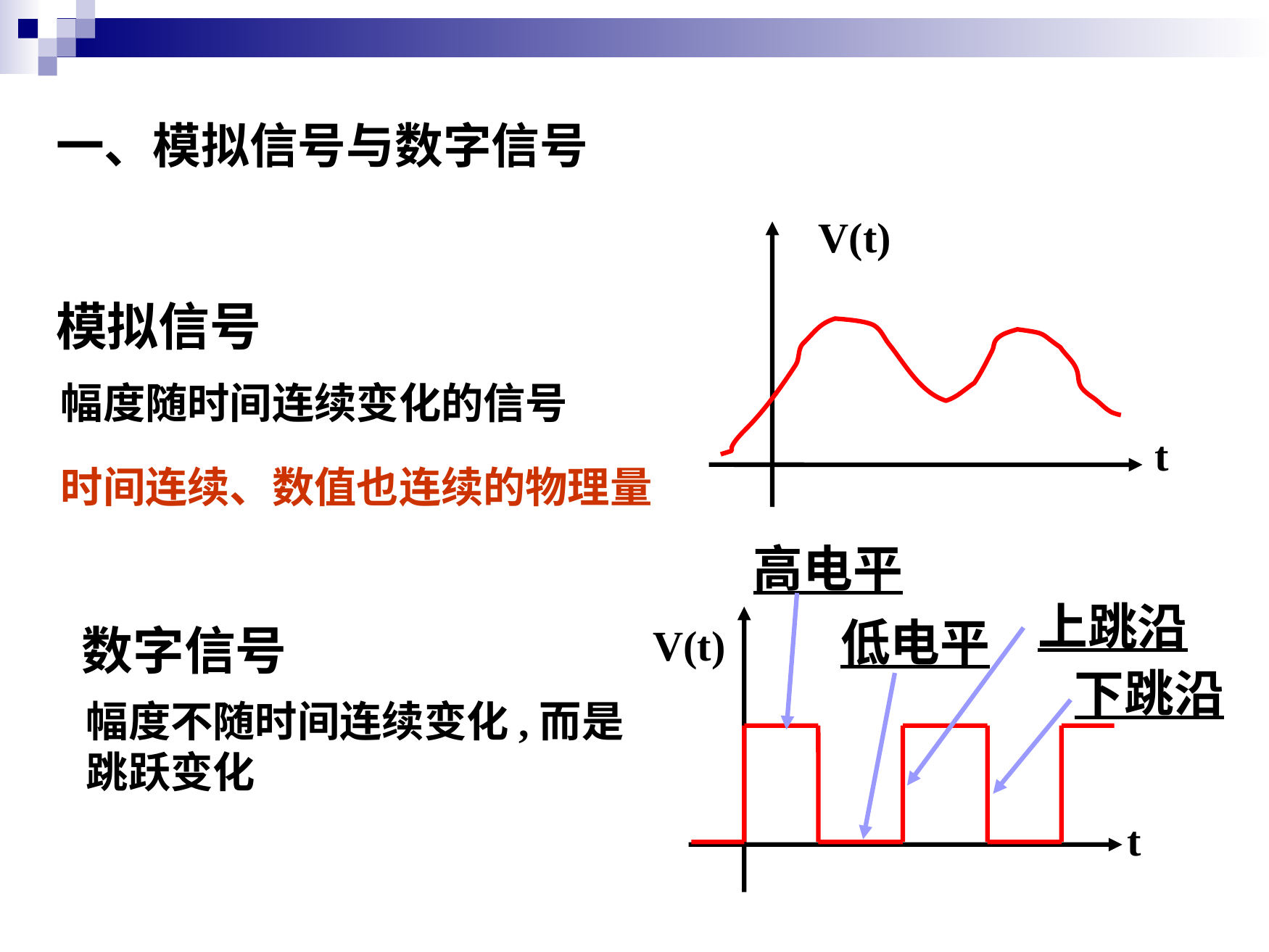

一、模拟信号与数字信号
V(t)

t

模拟信号

幅度随时间连续变化的信号
时间连续、数值也连续的物理量
高电平

上跳沿

低电平

V(t)
t

数字信号
下跳沿

幅度不随时间连续变化,而是跳跃变化